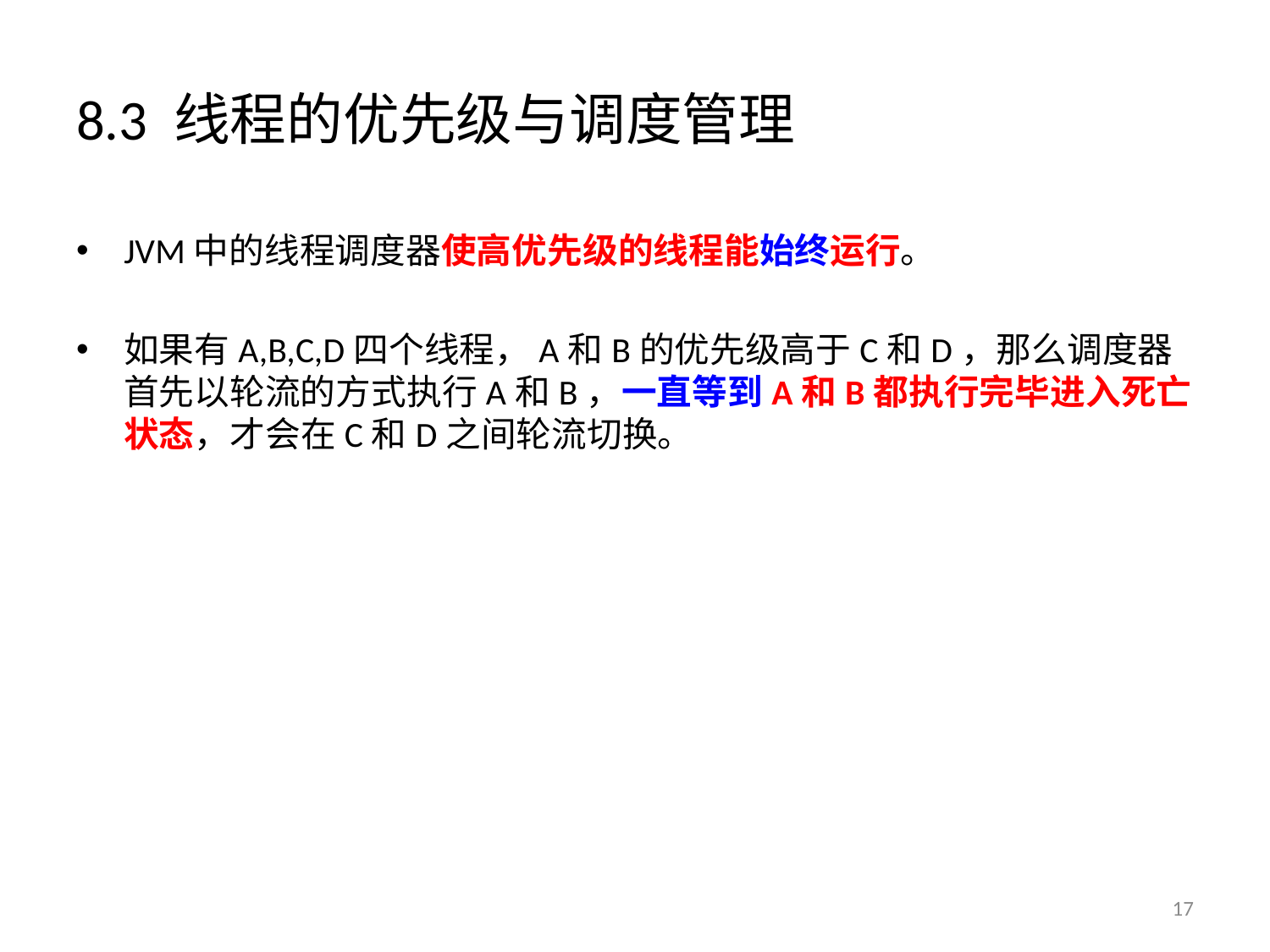

# 8.3 线程的优先级与调度管理
JVM中的线程调度器使高优先级的线程能始终运行。

如果有A,B,C,D四个线程，A和B的优先级高于C和D，那么调度器首先以轮流的方式执行A和B，一直等到A和B都执行完毕进入死亡状态，才会在C和D之间轮流切换。
17